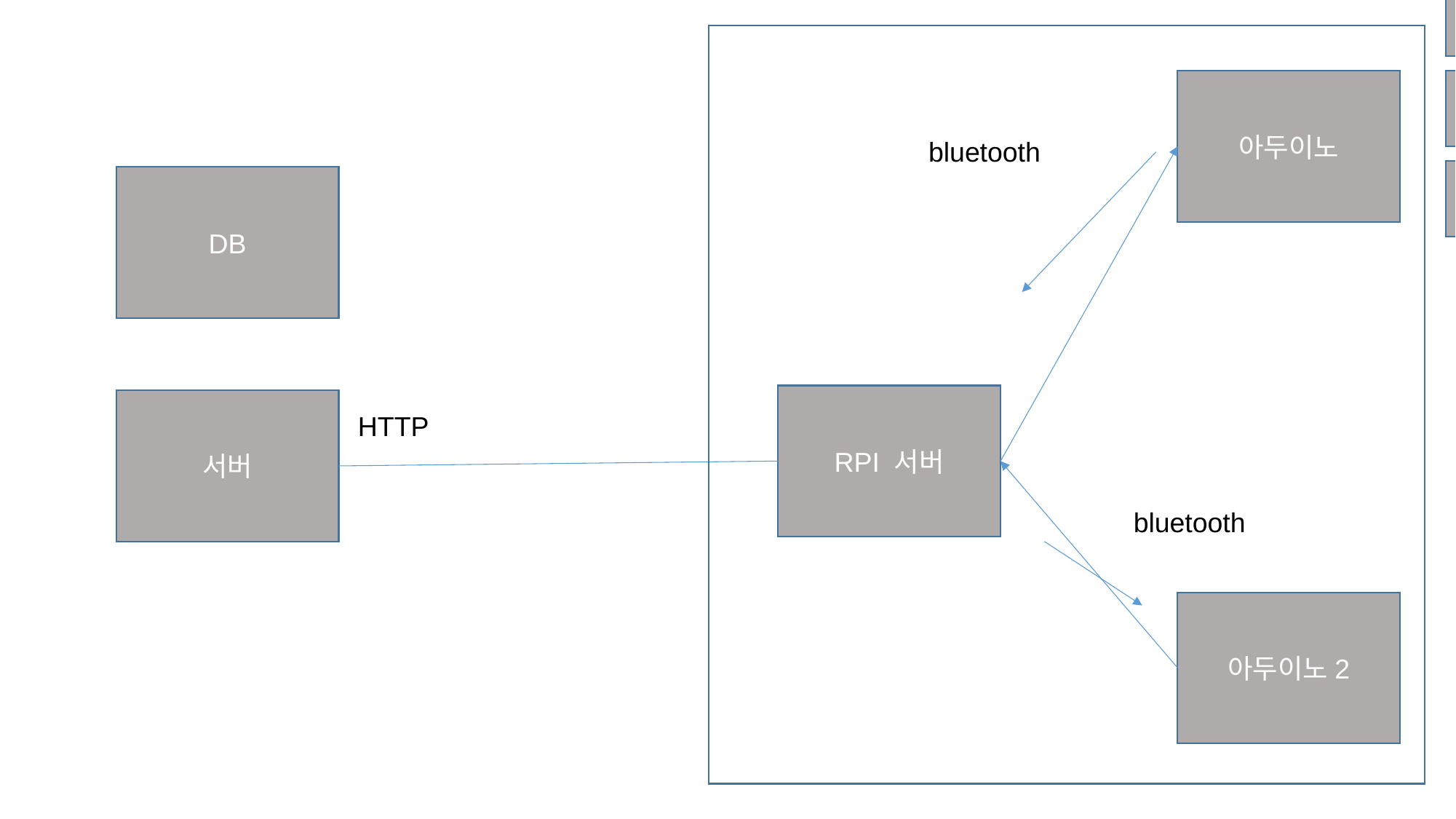

초음파

로드셀
아두이노
bluetooth
모터
DB
RPI 서버
서버
HTTP
bluetooth
아두이노2